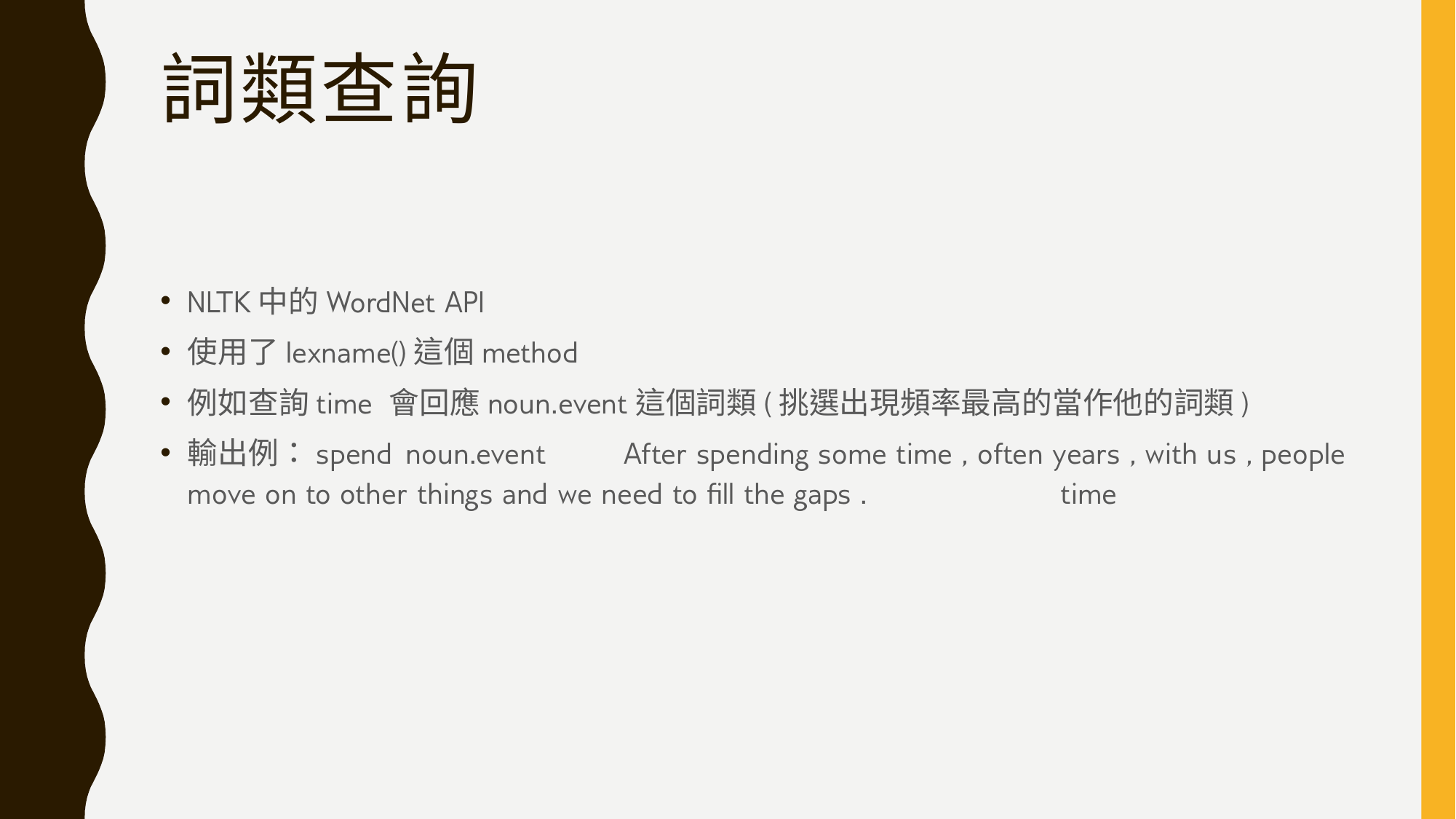

# 詞類查詢
NLTK中的WordNet API
使用了lexname()這個method
例如查詢time 會回應noun.event這個詞類(挑選出現頻率最高的當作他的詞類)
輸出例：spend	noun.event	After spending some time , often years , with us , people move on to other things and we need to fill the gaps .		time